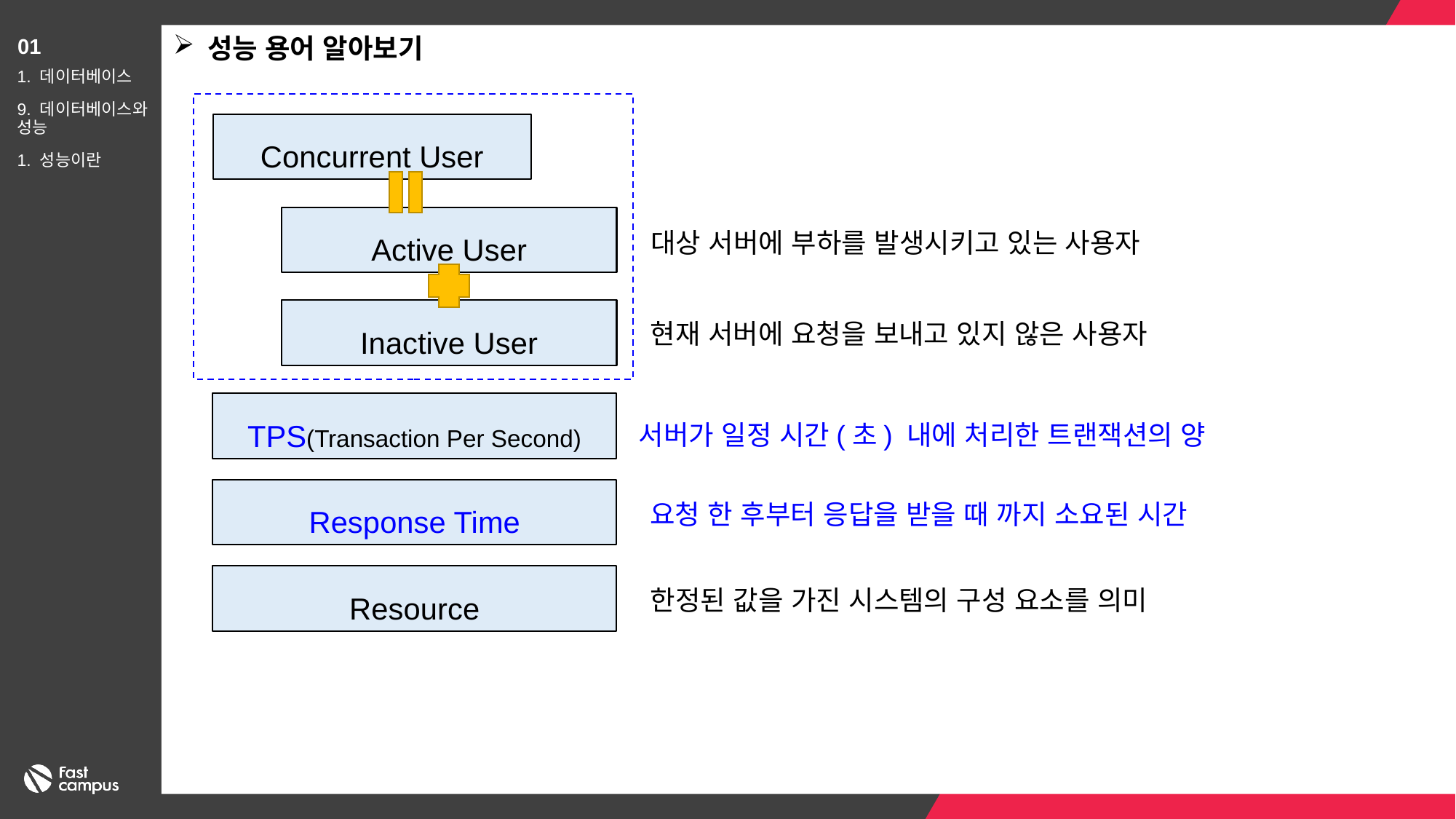

성능 용어 알아보기
01
1. 데이터베이스
9. 데이터베이스와 성능
1. 성능이란

Concurrent User

대상 서버에 부하를 발생시키고 있는 사용자
Active User

현재 서버에 요청을 보내고 있지 않은 사용자
Inactive User
TPS(Transaction Per Second)
서버가 일정 시간(초) 내에 처리한 트랜잭션의 양
요청 한 후부터 응답을 받을 때 까지 소요된 시간
Response Time
한정된 값을 가진 시스템의 구성 요소를 의미
Resource